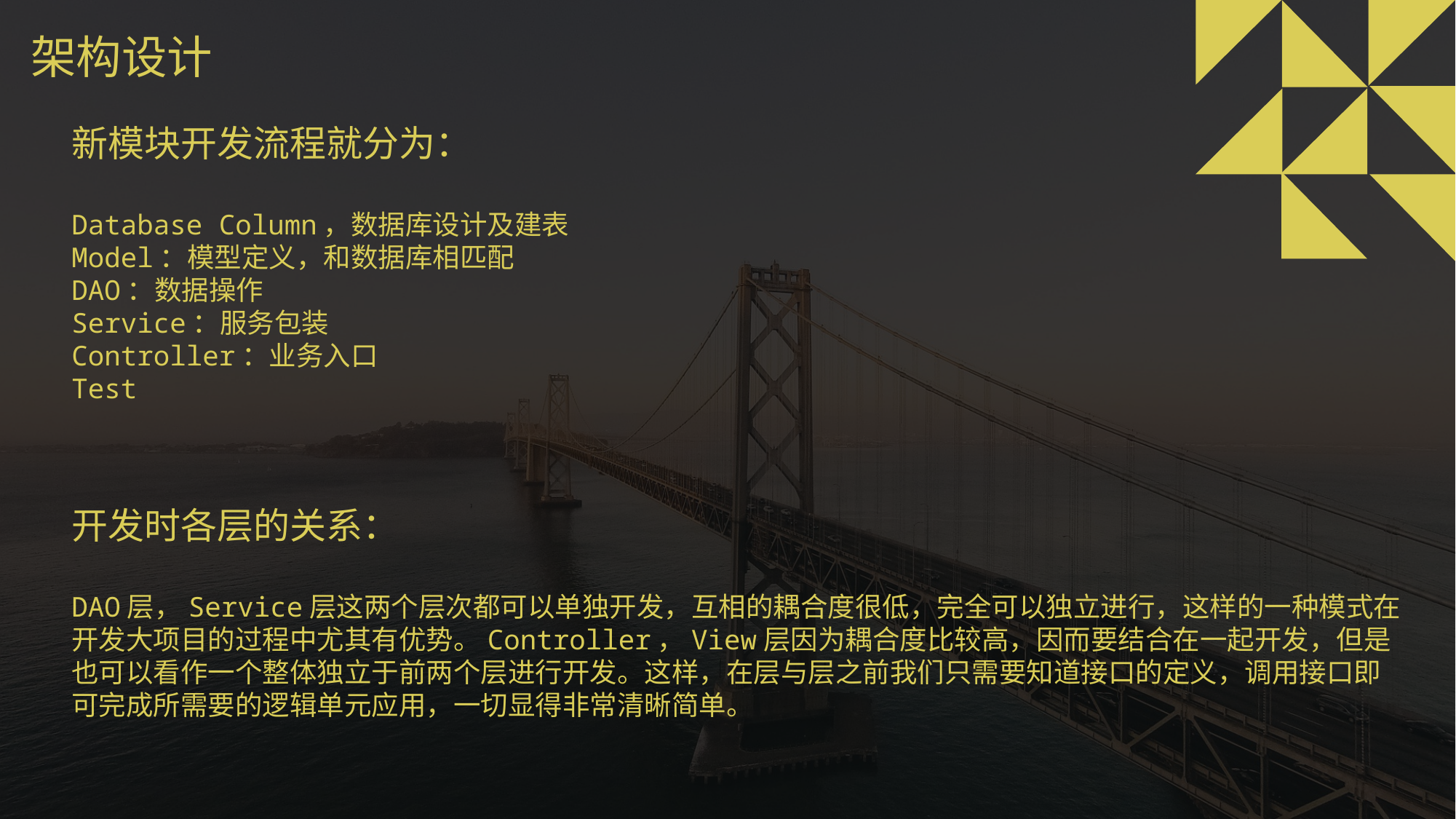

架构设计

新模块开发流程就分为：

Database Column，数据库设计及建表
Model：模型定义，和数据库相匹配
DAO：数据操作
Service：服务包装
Controller：业务入口
Test

开发时各层的关系：

DAO层，Service层这两个层次都可以单独开发，互相的耦合度很低，完全可以独立进行，这样的一种模式在开发大项目的过程中尤其有优势。Controller，View层因为耦合度比较高，因而要结合在一起开发，但是也可以看作一个整体独立于前两个层进行开发。这样，在层与层之前我们只需要知道接口的定义，调用接口即可完成所需要的逻辑单元应用，一切显得非常清晰简单。